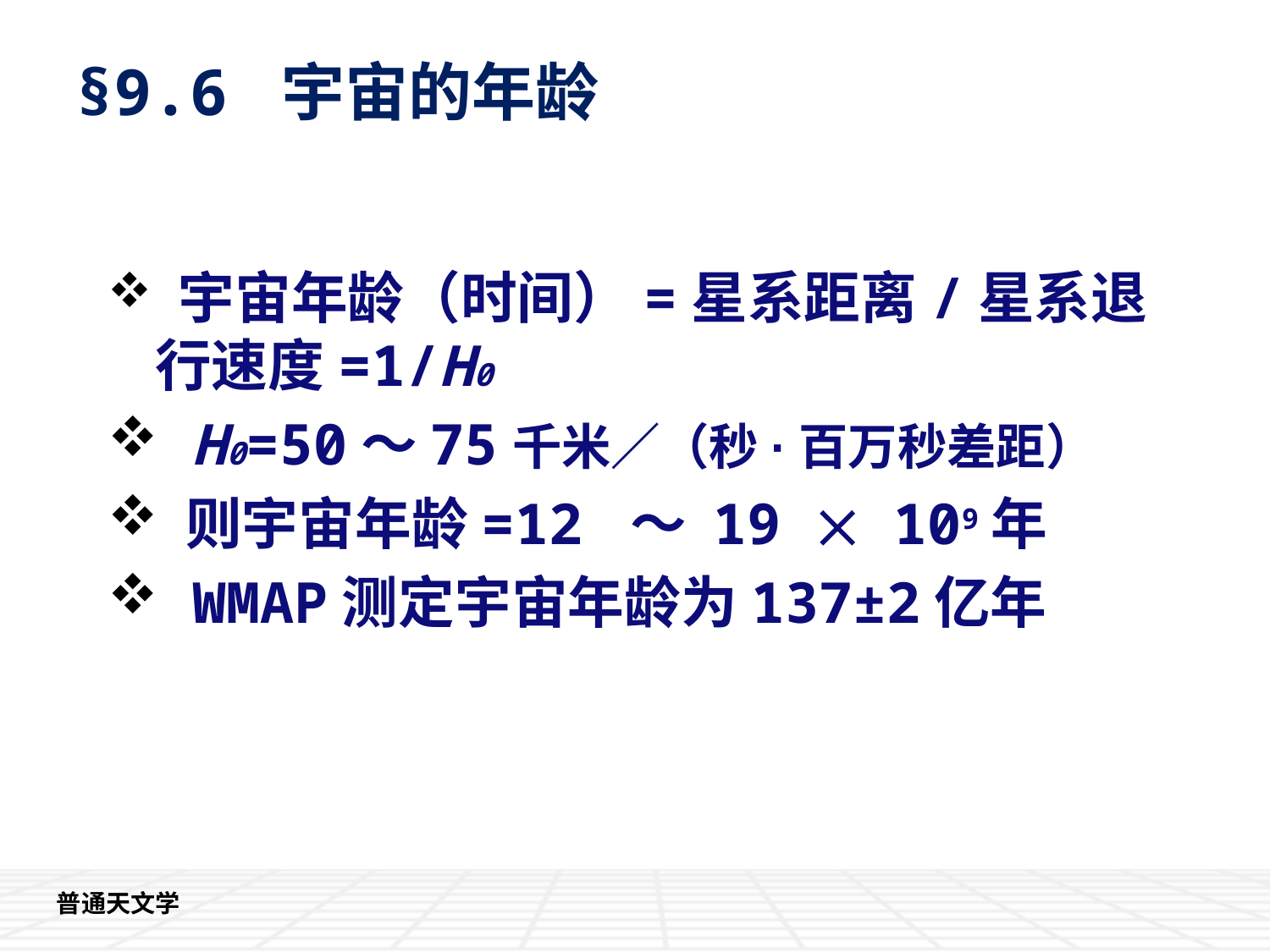

§9.6 宇宙的年龄
 宇宙年龄（时间）=星系距离/星系退行速度=1/H0
 H0=50～75千米／（秒·百万秒差距）
 则宇宙年龄=12 ～ 19 × 109年
 WMAP测定宇宙年龄为137±2亿年
   普通天文学